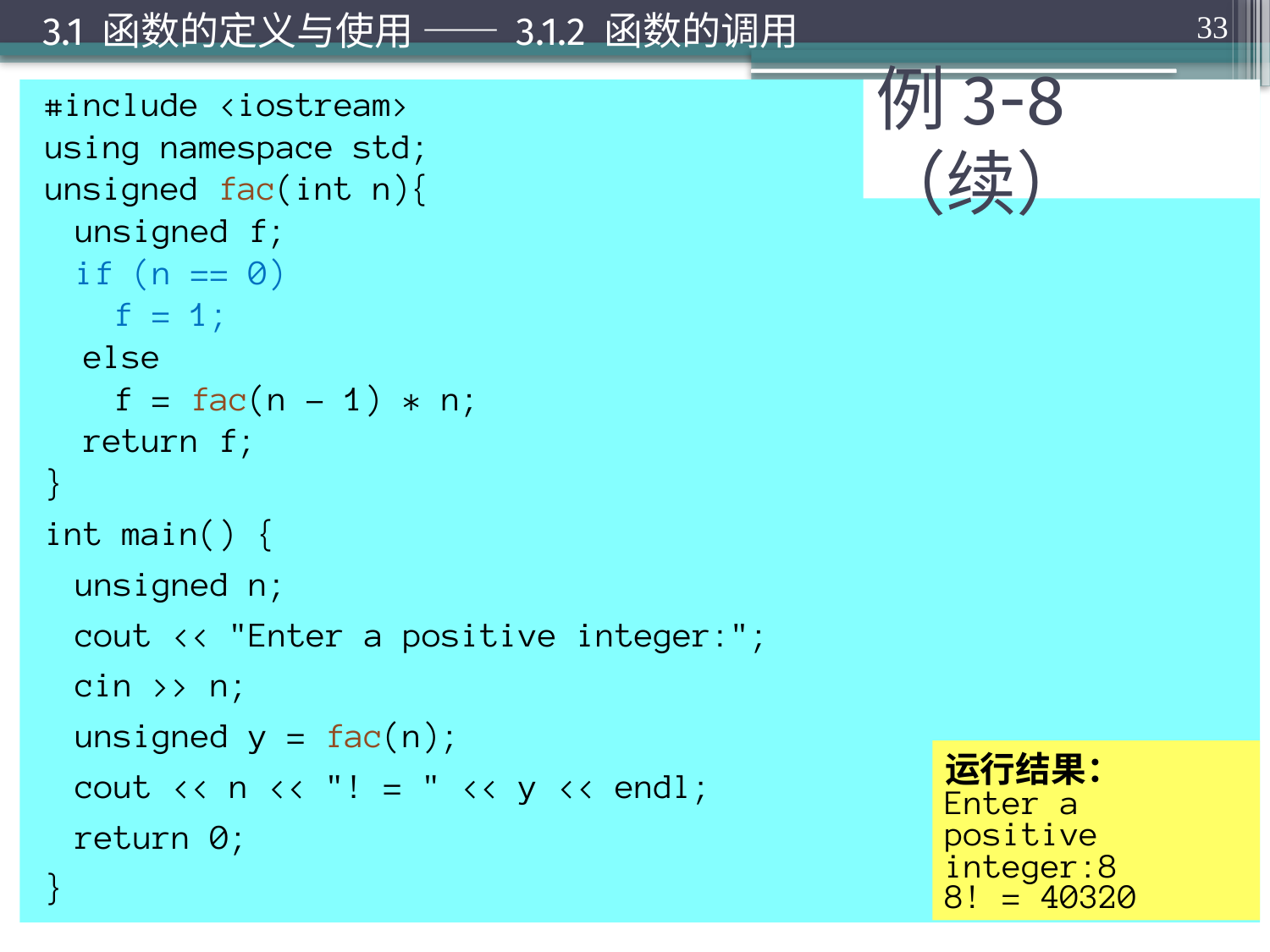

3.1 函数的定义与使用 —— 3.1.2 函数的调用
33
#include <iostream>
using namespace std;
unsigned fac(int n){
	unsigned f;
	if (n == 0)
	  f = 1;
  else
	  f = fac(n - 1) * n;
  return f;
}
int main() {
	unsigned n;
	cout << "Enter a positive integer:";
	cin >> n;
	unsigned y = fac(n);
	cout << n << "! = " << y << endl;
	return 0;
}
# 例3-8（续）
运行结果：
Enter a positive integer:8
8! = 40320